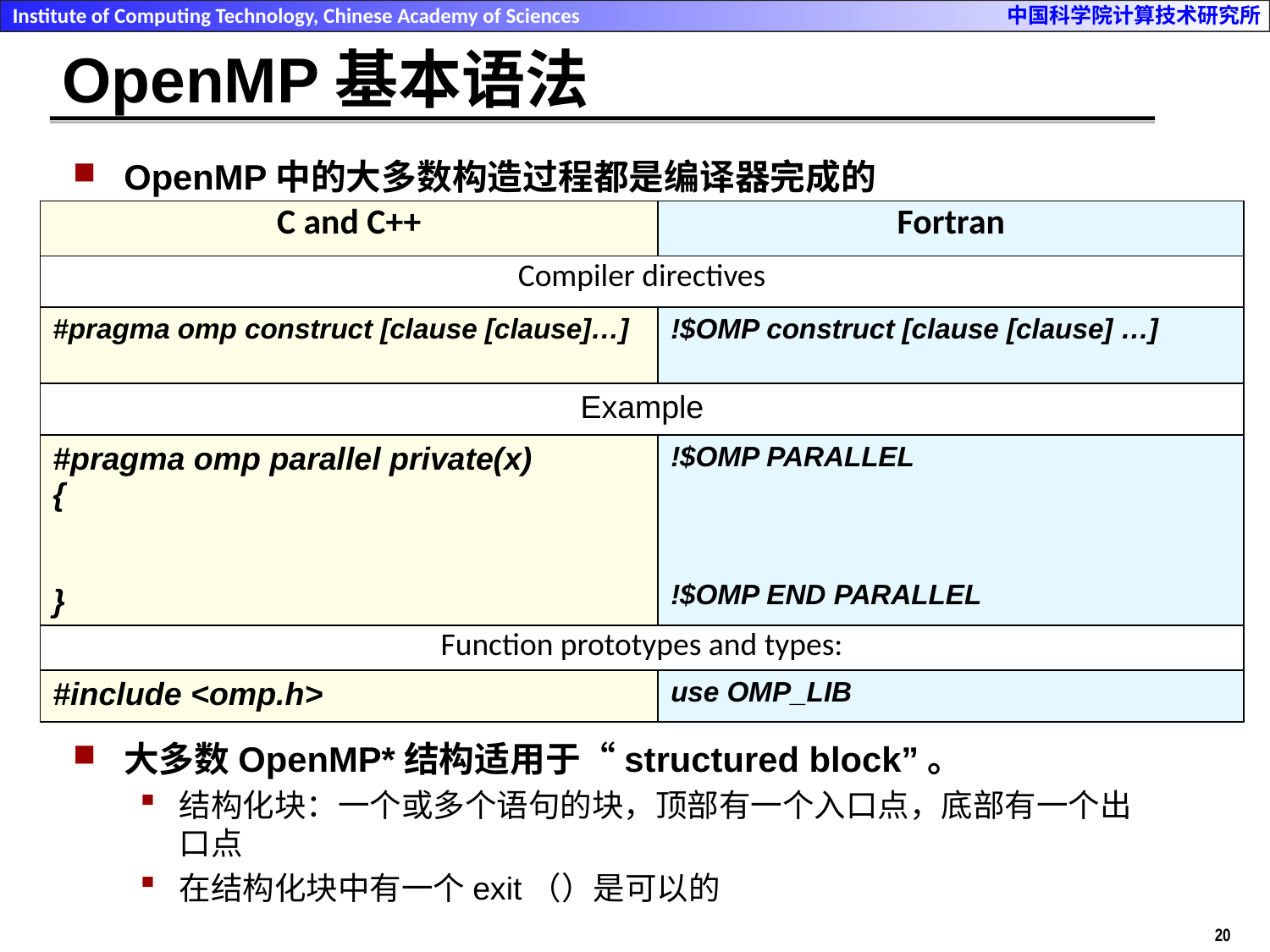

# OpenMP基本语法
OpenMP中的大多数构造过程都是编译器完成的

大多数OpenMP*结构适用于“structured block”。
结构化块：一个或多个语句的块，顶部有一个入口点，底部有一个出口点
在结构化块中有一个exit（）是可以的
| C and C++ | Fortran |
| --- | --- |
| Compiler directives |  |
| #pragma omp construct [clause [clause]…] | !$OMP construct [clause [clause] …] |
| Example |  |
| #pragma omp parallel private(x) { } | !$OMP PARALLEL !$OMP END PARALLEL |
| Function prototypes and types: |  |
| #include <omp.h> | use OMP\_LIB |